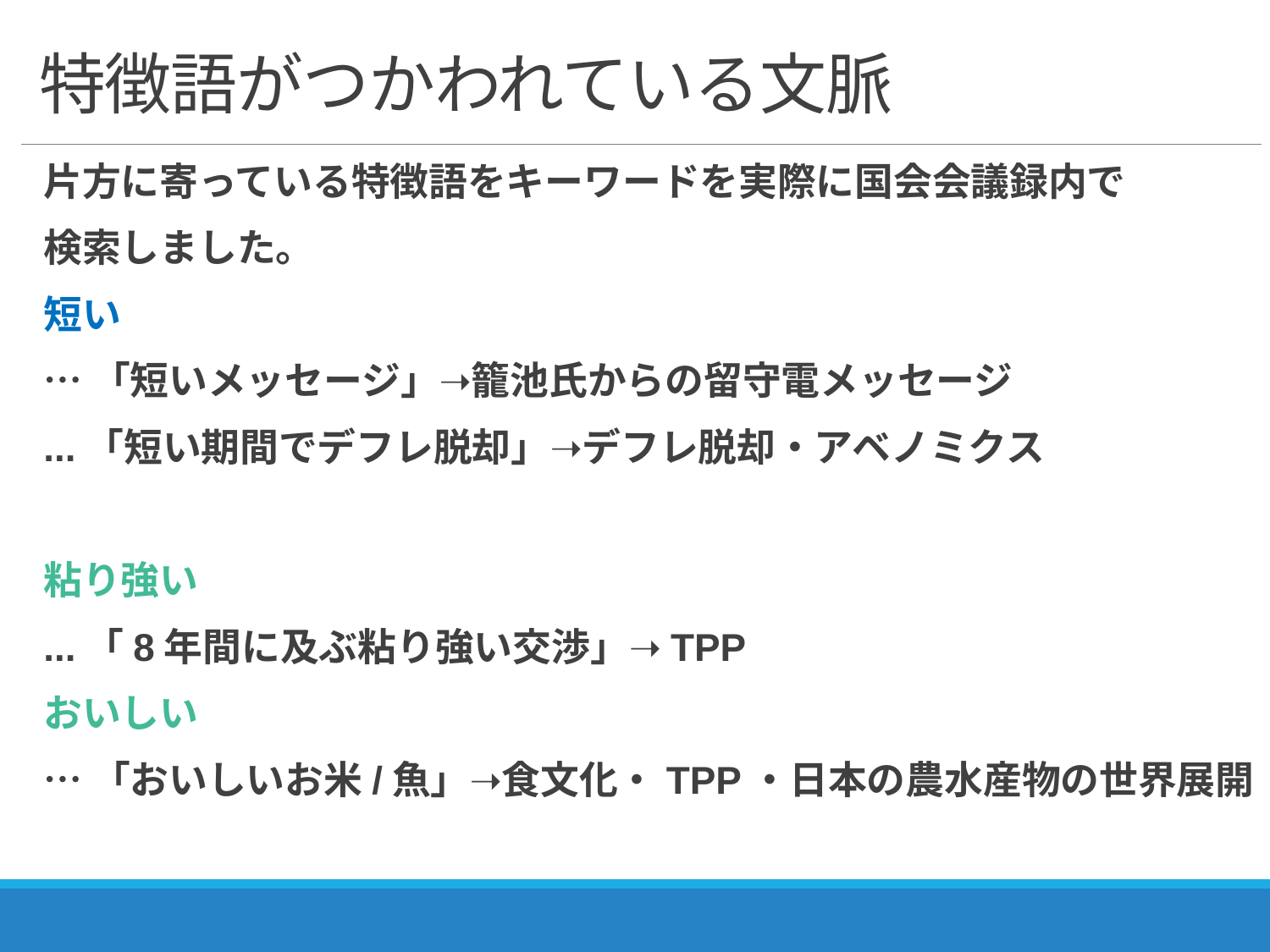

# 特徴語がつかわれている文脈
片方に寄っている特徴語をキーワードを実際に国会会議録内で
検索しました。
短い
…「短いメッセージ」➝籠池氏からの留守電メッセージ
...「短い期間でデフレ脱却」➝デフレ脱却・アベノミクス

粘り強い
...「8年間に及ぶ粘り強い交渉」➝TPP
おいしい
…「おいしいお米/魚」➝食文化・TPP・日本の農水産物の世界展開